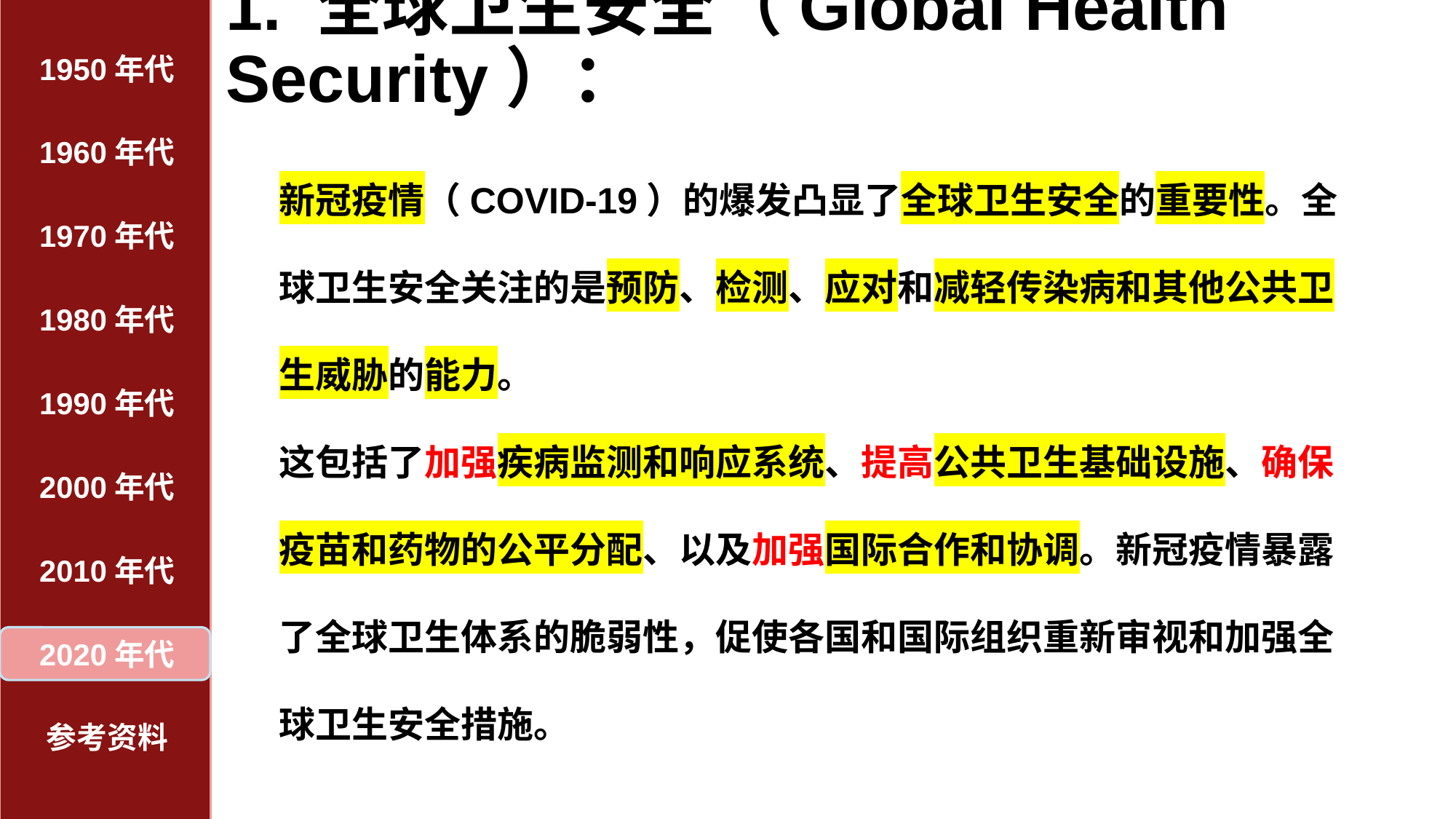

# 1. 全球卫生安全（Global Health Security）：

1950年代
1960年代
新冠疫情（COVID-19）的爆发凸显了全球卫生安全的重要性。全球卫生安全关注的是预防、检测、应对和减轻传染病和其他公共卫生威胁的能力。
这包括了加强疾病监测和响应系统、提高公共卫生基础设施、确保疫苗和药物的公平分配、以及加强国际合作和协调。新冠疫情暴露了全球卫生体系的脆弱性，促使各国和国际组织重新审视和加强全球卫生安全措施。
1970年代
1980年代

1990年代

2000年代
2010年代

2020年代
参考资料